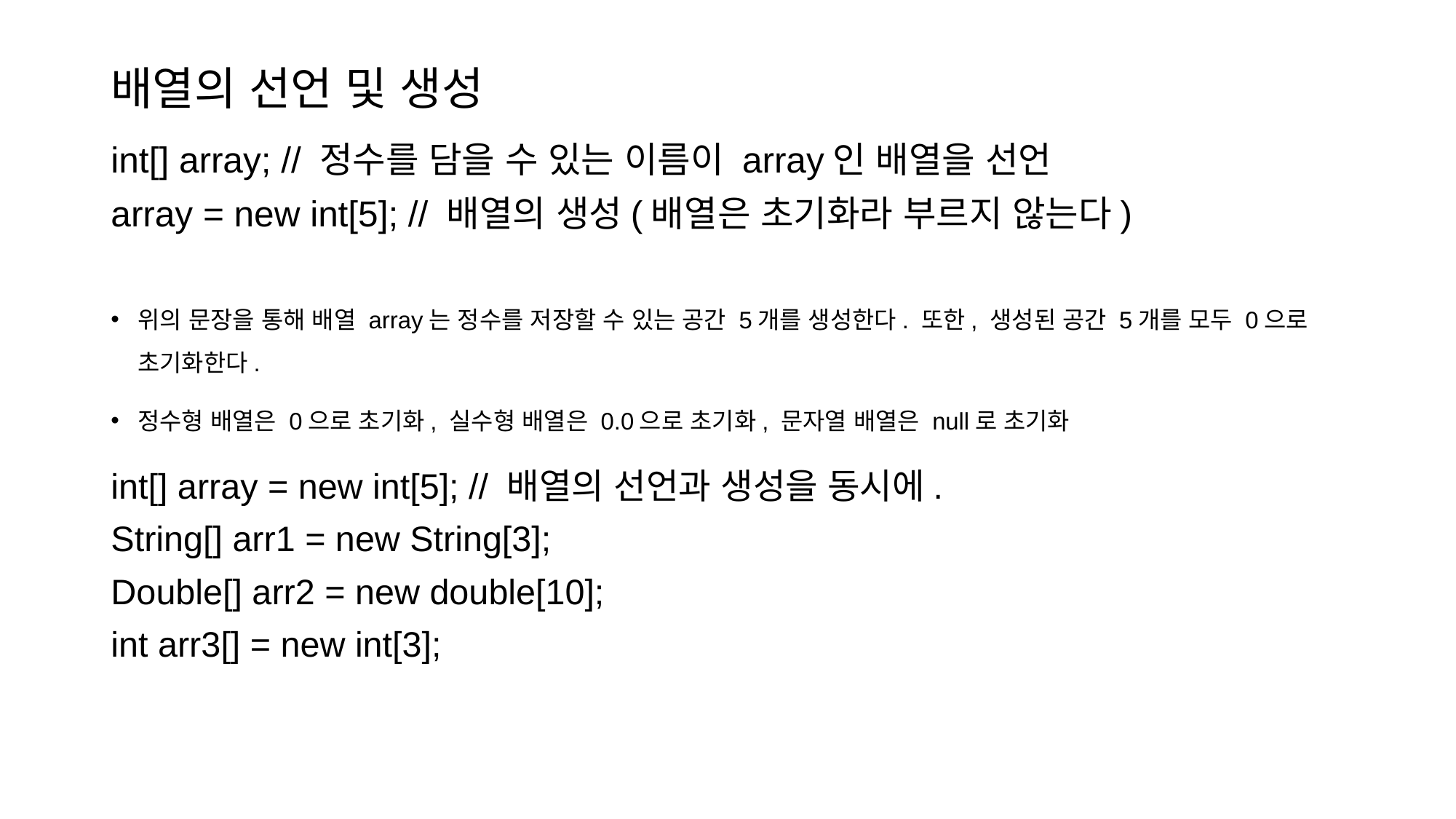

# 배열의 선언 및 생성
int[] array; // 정수를 담을 수 있는 이름이 array인 배열을 선언
array = new int[5]; // 배열의 생성(배열은 초기화라 부르지 않는다)

위의 문장을 통해 배열 array는 정수를 저장할 수 있는 공간 5개를 생성한다. 또한, 생성된 공간 5개를 모두 0으로 초기화한다.
정수형 배열은 0으로 초기화, 실수형 배열은 0.0으로 초기화, 문자열 배열은 null로 초기화

int[] array = new int[5]; // 배열의 선언과 생성을 동시에.
String[] arr1 = new String[3];
Double[] arr2 = new double[10];
int arr3[] = new int[3];